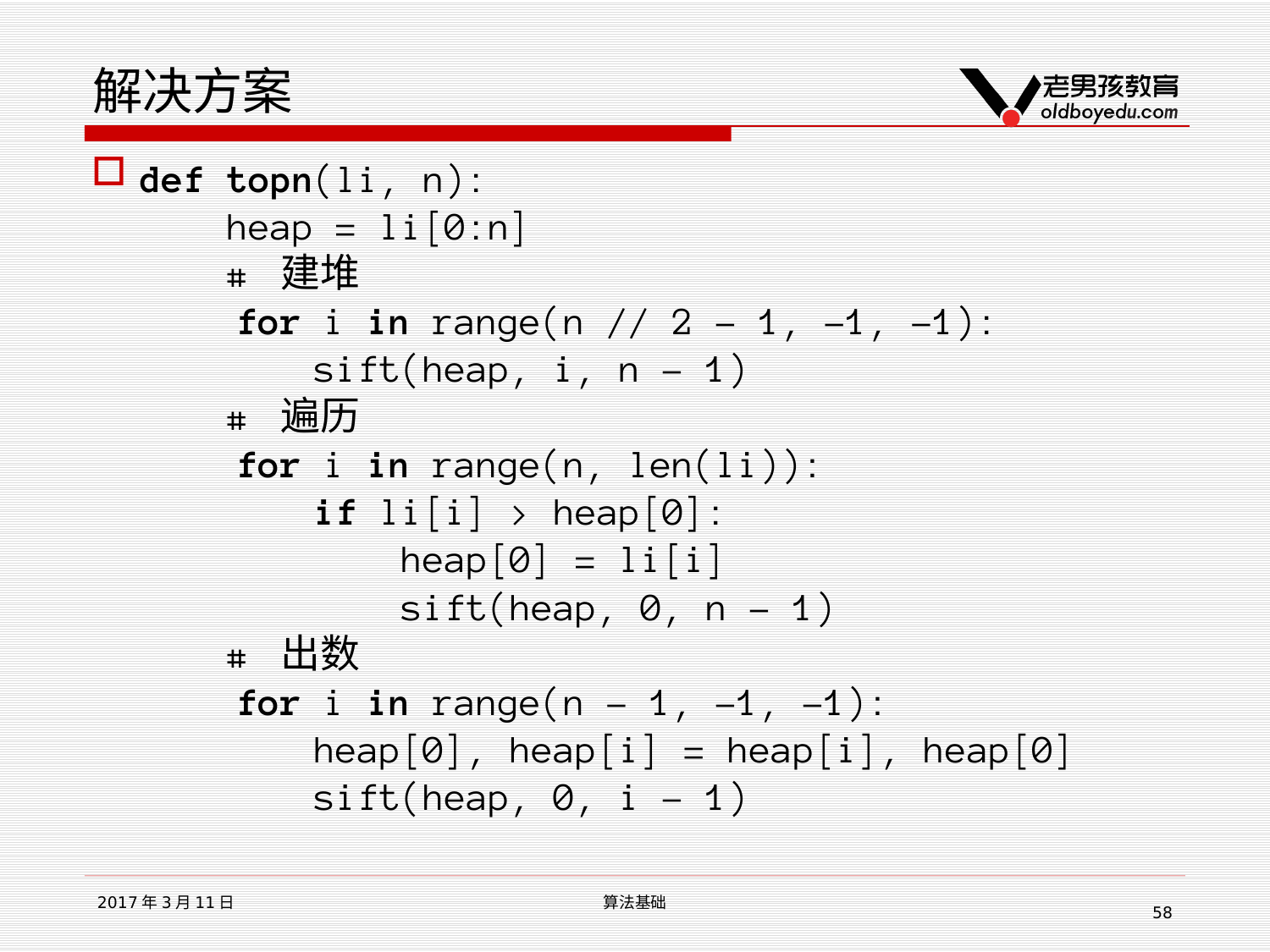

# 解决方案
def topn(li, n):
    heap = li[0:n]
    # 建堆
    for i in range(n // 2 - 1, -1, -1):
        sift(heap, i, n - 1)
    # 遍历
    for i in range(n, len(li)):
        if li[i] > heap[0]:
            heap[0] = li[i]
            sift(heap, 0, n - 1)
    # 出数
    for i in range(n - 1, -1, -1):
        heap[0], heap[i] = heap[i], heap[0]
        sift(heap, 0, i - 1)
2017年3月11日
算法基础
58